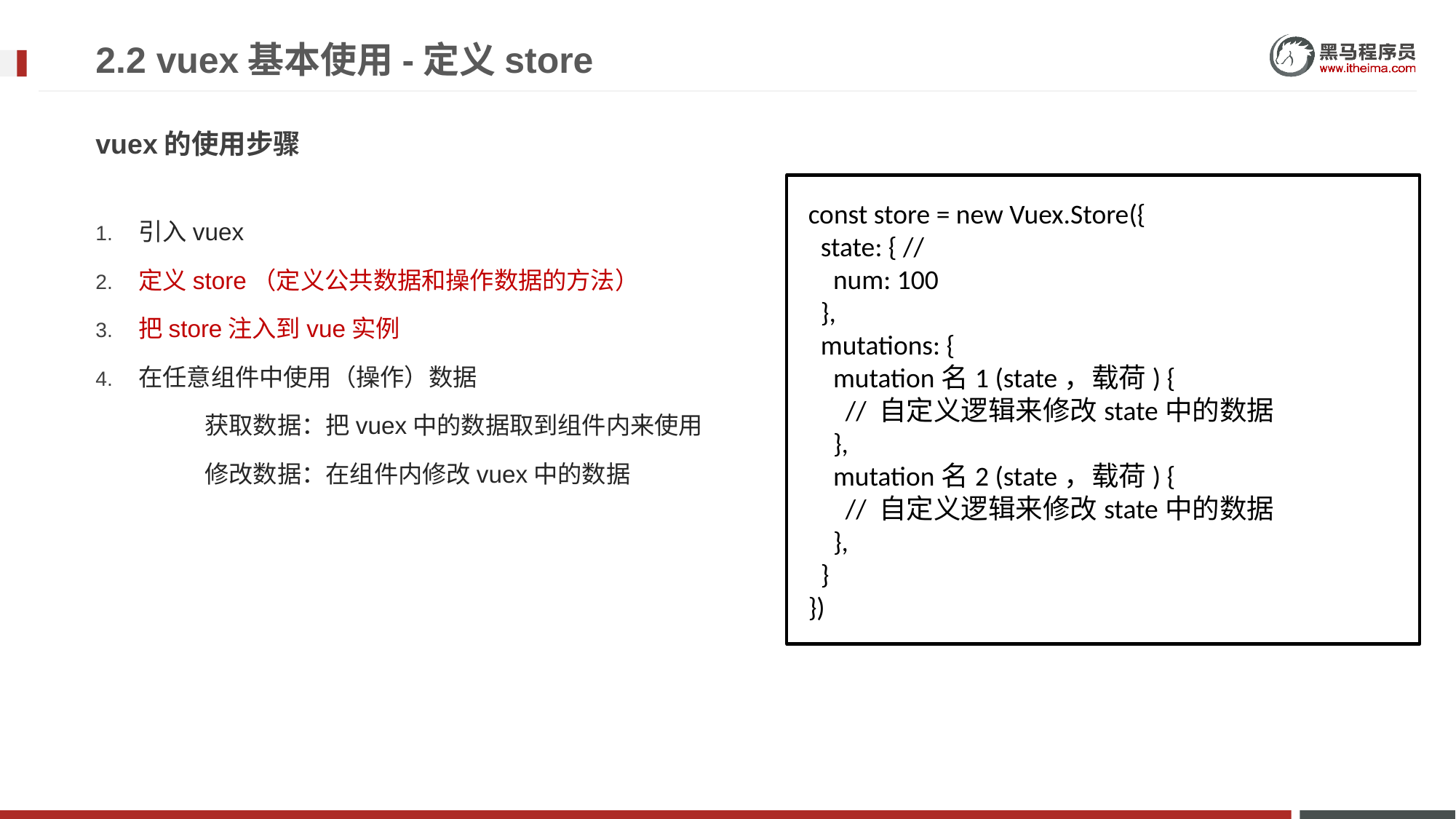

# 2.2 vuex基本使用-定义store
vuex的使用步骤
const store = new Vuex.Store({
  state: { //
    num: 100
  },
  mutations: {
    mutation名1 (state，载荷) {
      // 自定义逻辑来修改state中的数据
    },
    mutation名2 (state，载荷) {
      // 自定义逻辑来修改state中的数据
    },
  }
})
引入vuex
定义store（定义公共数据和操作数据的方法）
把store注入到vue实例
在任意组件中使用（操作）数据
 	获取数据：把vuex中的数据取到组件内来使用
 	修改数据：在组件内修改vuex中的数据